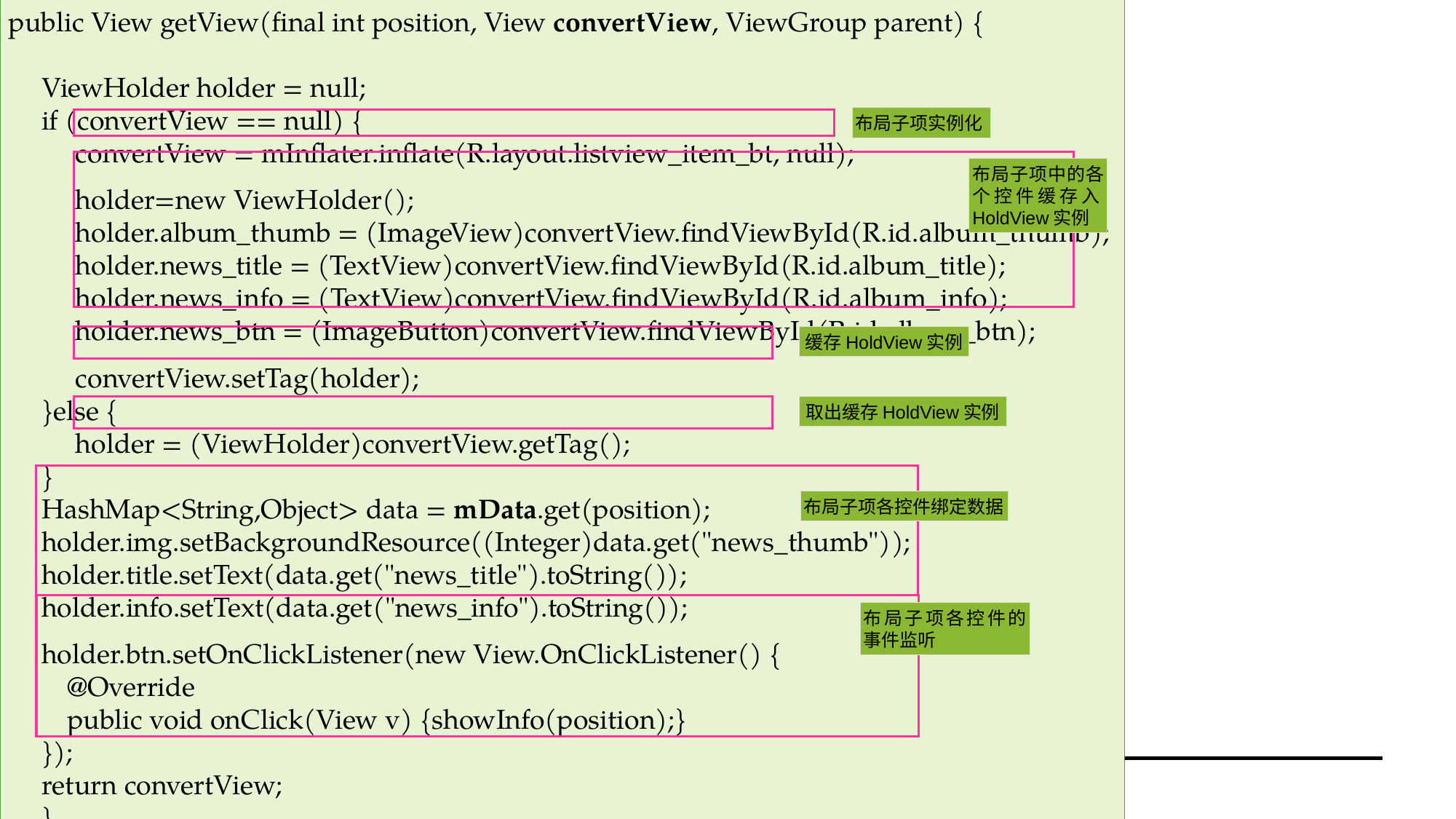

public View getView(final int position, View convertView, ViewGroup parent) {
ViewHolder holder = null;
if (convertView == null) {
convertView = mInflater.inflate(R.layout.listview_item_bt, null);
holder=new ViewHolder();
holder.album_thumb = (ImageView)convertView.findViewById(R.id.album_thumb);
holder.news_title = (TextView)convertView.findViewById(R.id.album_title);
holder.news_info = (TextView)convertView.findViewById(R.id.album_info);
holder.news_btn = (ImageButton)convertView.findViewById(R.id.album_btn);
convertView.setTag(holder);
}else {
holder = (ViewHolder)convertView.getTag();
}
HashMap<String,Object> data = mData.get(position);
holder.img.setBackgroundResource((Integer)data.get("news_thumb"));
holder.title.setText(data.get("news_title").toString());
holder.info.setText(data.get("news_info").toString());
holder.btn.setOnClickListener(new View.OnClickListener() {
@Override
public void onClick(View v) {showInfo(position);}
});
return convertView;
}
布局子项实例化

布局子项中的各个控件缓存入HoldView实例

缓存HoldView实例

取出缓存HoldView实例

布局子项各控件绑定数据

布局子项各控件的事件监听